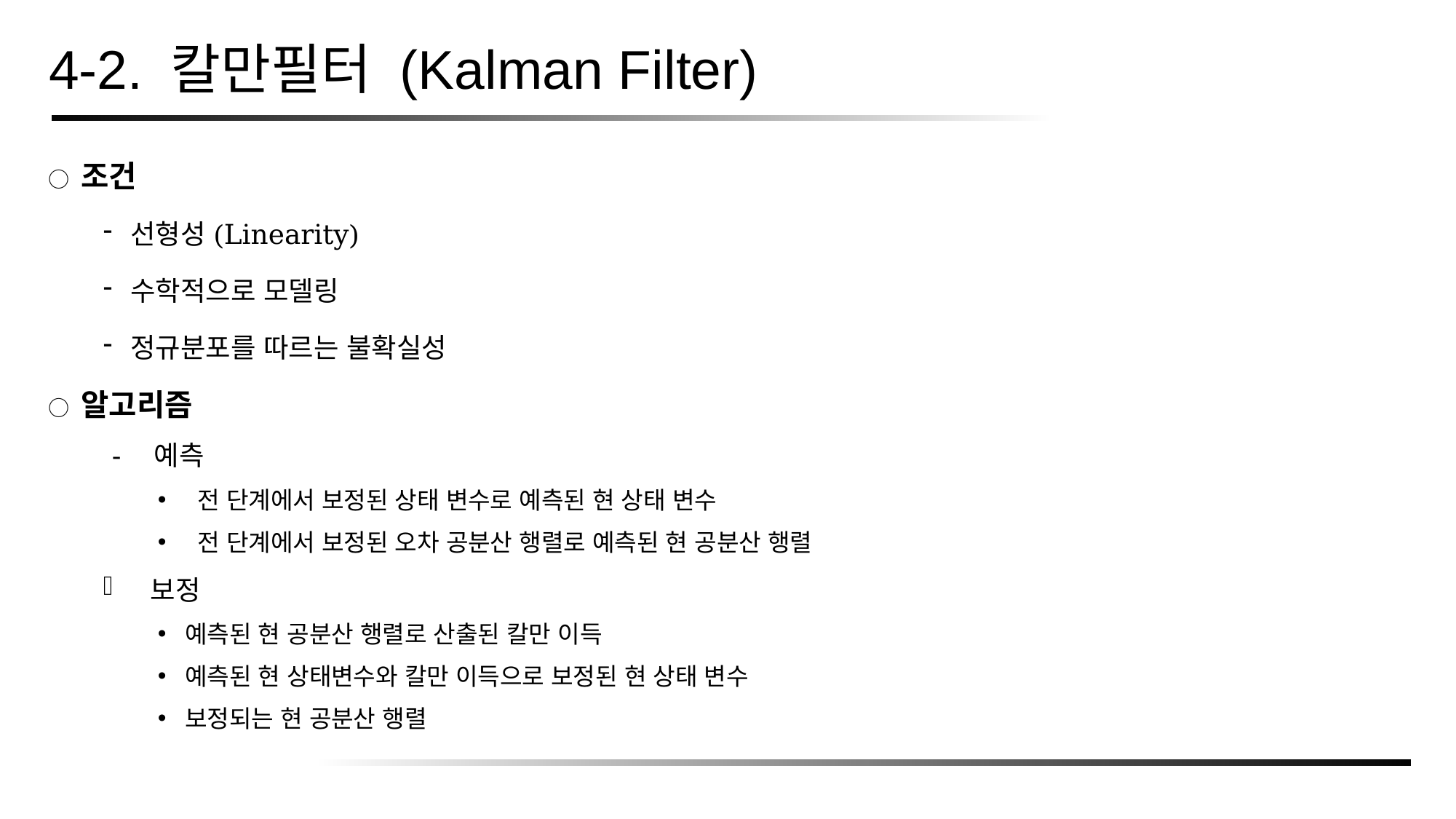

4-2. 칼만필터 (Kalman Filter)
○ 조건
선형성(Linearity)
수학적으로 모델링
정규분포를 따르는 불확실성
○ 알고리즘
 -   예측
 전 단계에서 보정된 상태 변수로 예측된 현 상태 변수
 전 단계에서 보정된 오차 공분산 행렬로 예측된 현 공분산 행렬
    보정
예측된 현 공분산 행렬로 산출된 칼만 이득
예측된 현 상태변수와 칼만 이득으로 보정된 현 상태 변수
보정되는 현 공분산 행렬